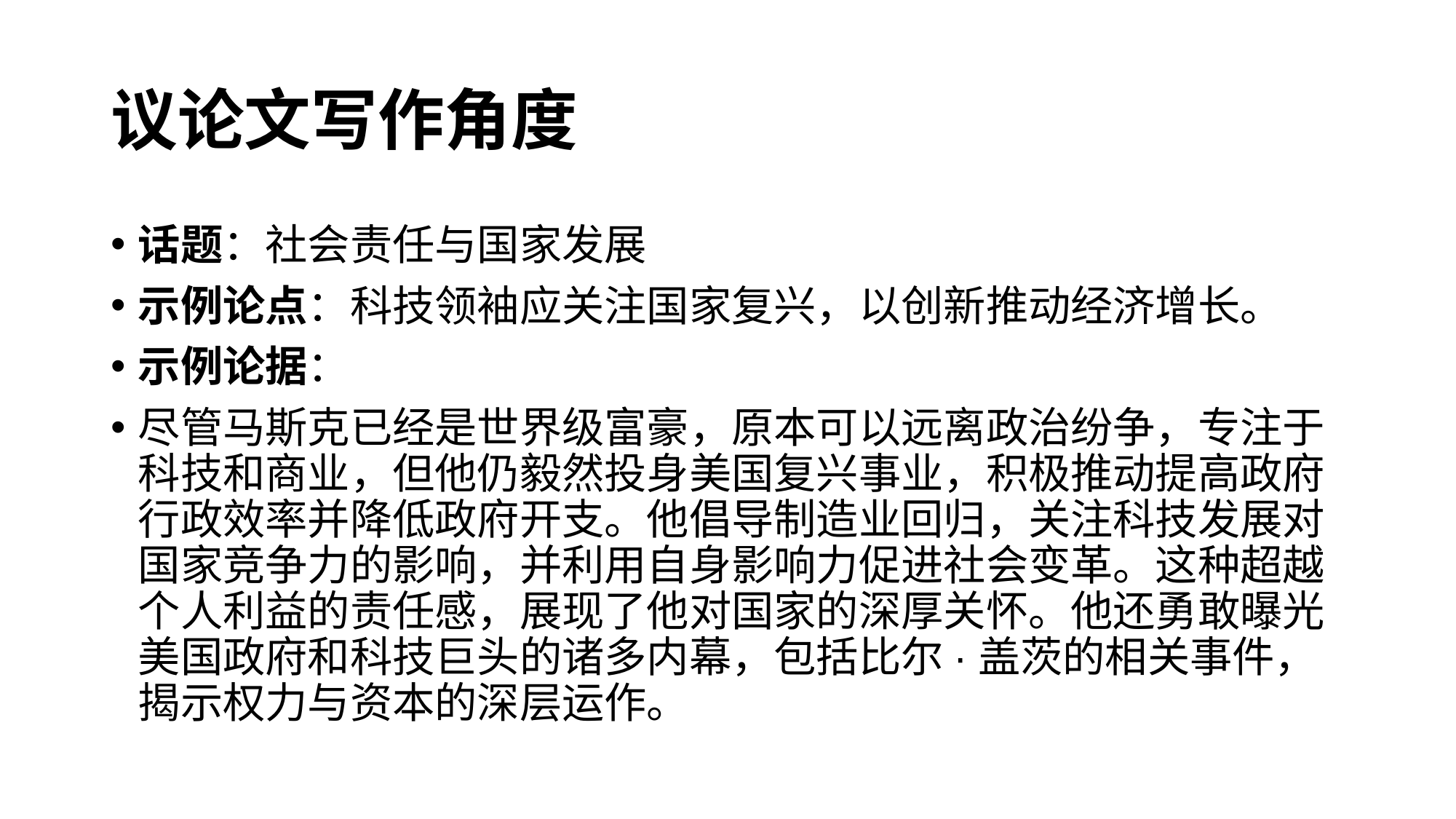

# 议论文写作角度
话题：社会责任与国家发展
示例论点：科技领袖应关注国家复兴，以创新推动经济增长。
示例论据：
尽管马斯克已经是世界级富豪，原本可以远离政治纷争，专注于科技和商业，但他仍毅然投身美国复兴事业，积极推动提高政府行政效率并降低政府开支。他倡导制造业回归，关注科技发展对国家竞争力的影响，并利用自身影响力促进社会变革。这种超越个人利益的责任感，展现了他对国家的深厚关怀。他还勇敢曝光美国政府和科技巨头的诸多内幕，包括比尔·盖茨的相关事件，揭示权力与资本的深层运作。